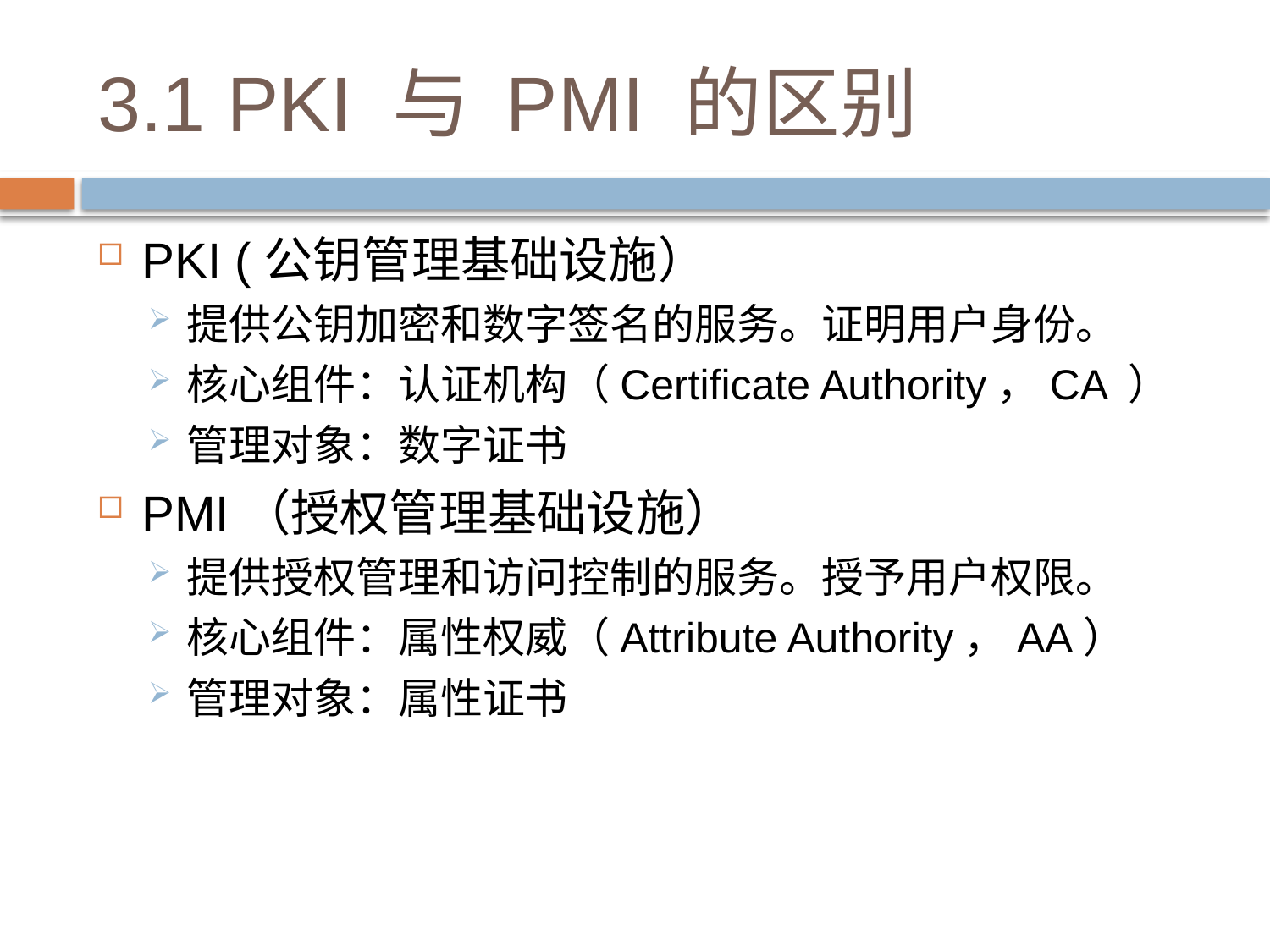

# 3.1 PKI 与 PMI 的区别
PKI (公钥管理基础设施）
提供公钥加密和数字签名的服务。证明用户身份。
核心组件：认证机构（Certificate Authority，CA ）
管理对象：数字证书
PMI（授权管理基础设施）
提供授权管理和访问控制的服务。授予用户权限。
核心组件：属性权威（Attribute Authority，AA）
管理对象：属性证书